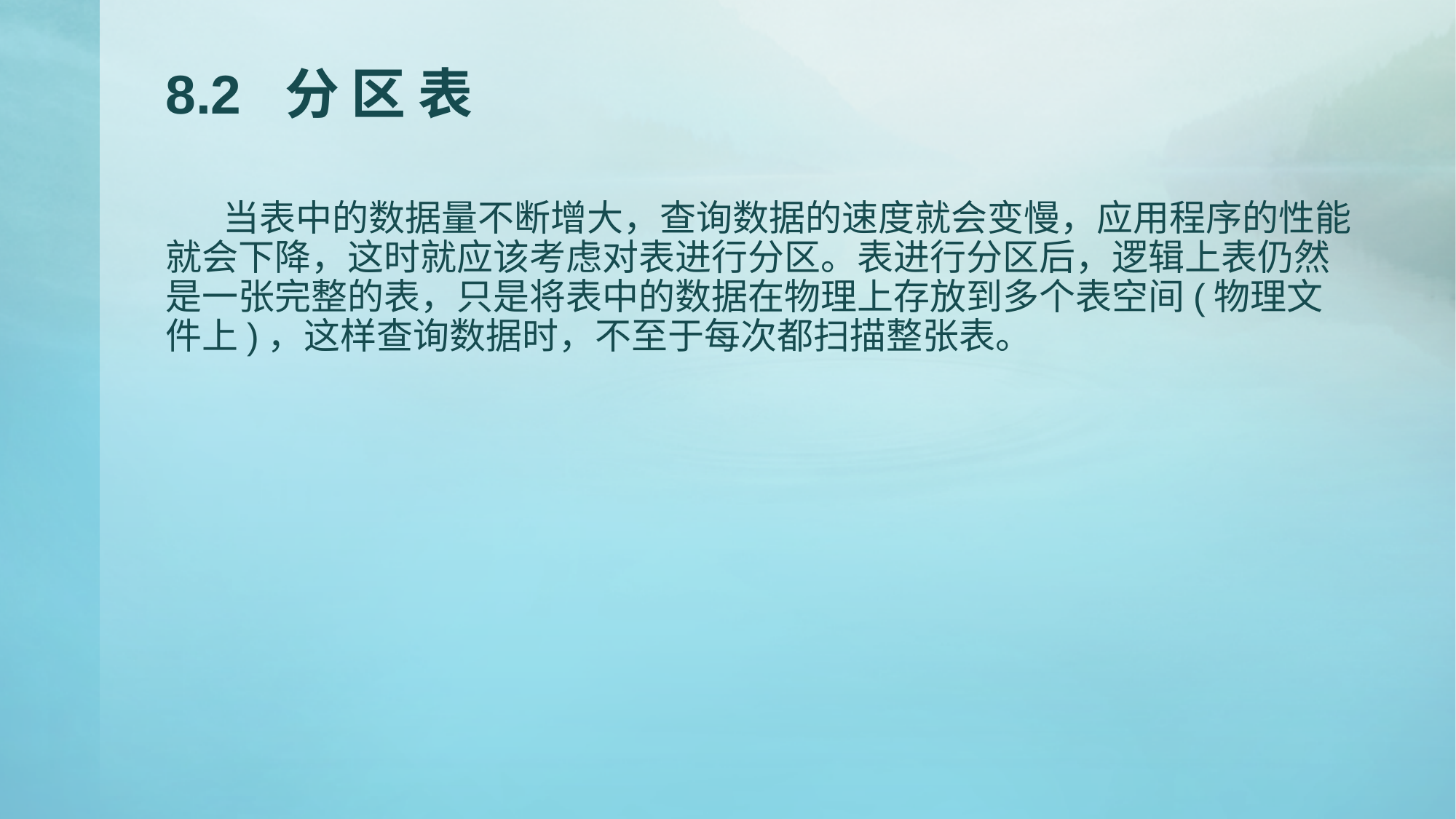

# 8.2  分 区 表
      当表中的数据量不断增大，查询数据的速度就会变慢，应用程序的性能就会下降，这时就应该考虑对表进行分区。表进行分区后，逻辑上表仍然是一张完整的表，只是将表中的数据在物理上存放到多个表空间(物理文件上)，这样查询数据时，不至于每次都扫描整张表。